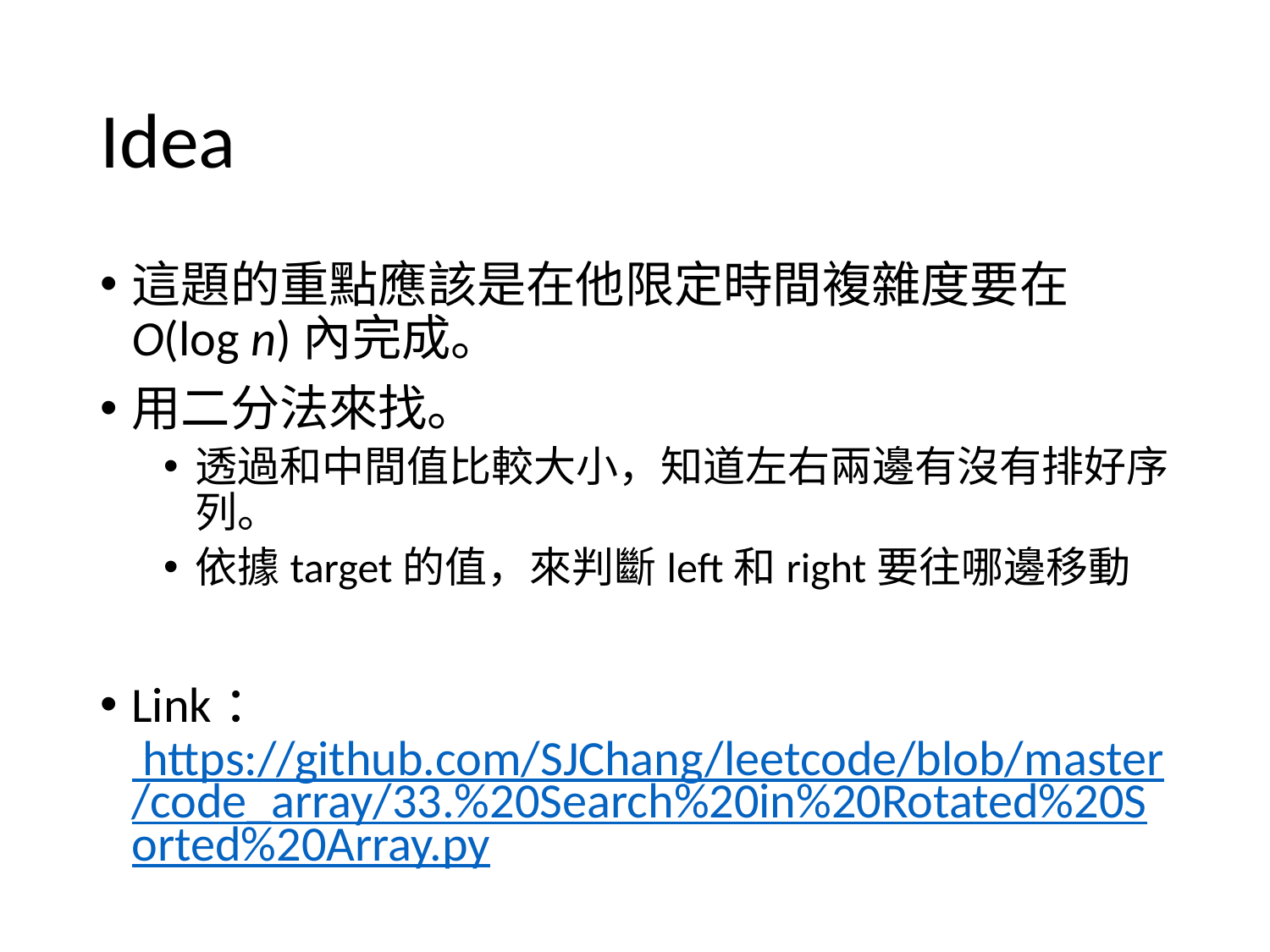

# Idea
這題的重點應該是在他限定時間複雜度要在O(log n)內完成。
用二分法來找。
透過和中間值比較大小，知道左右兩邊有沒有排好序列。
依據target的值，來判斷left和right要往哪邊移動

Link： https://github.com/SJChang/leetcode/blob/master/code_array/33.%20Search%20in%20Rotated%20Sorted%20Array.py